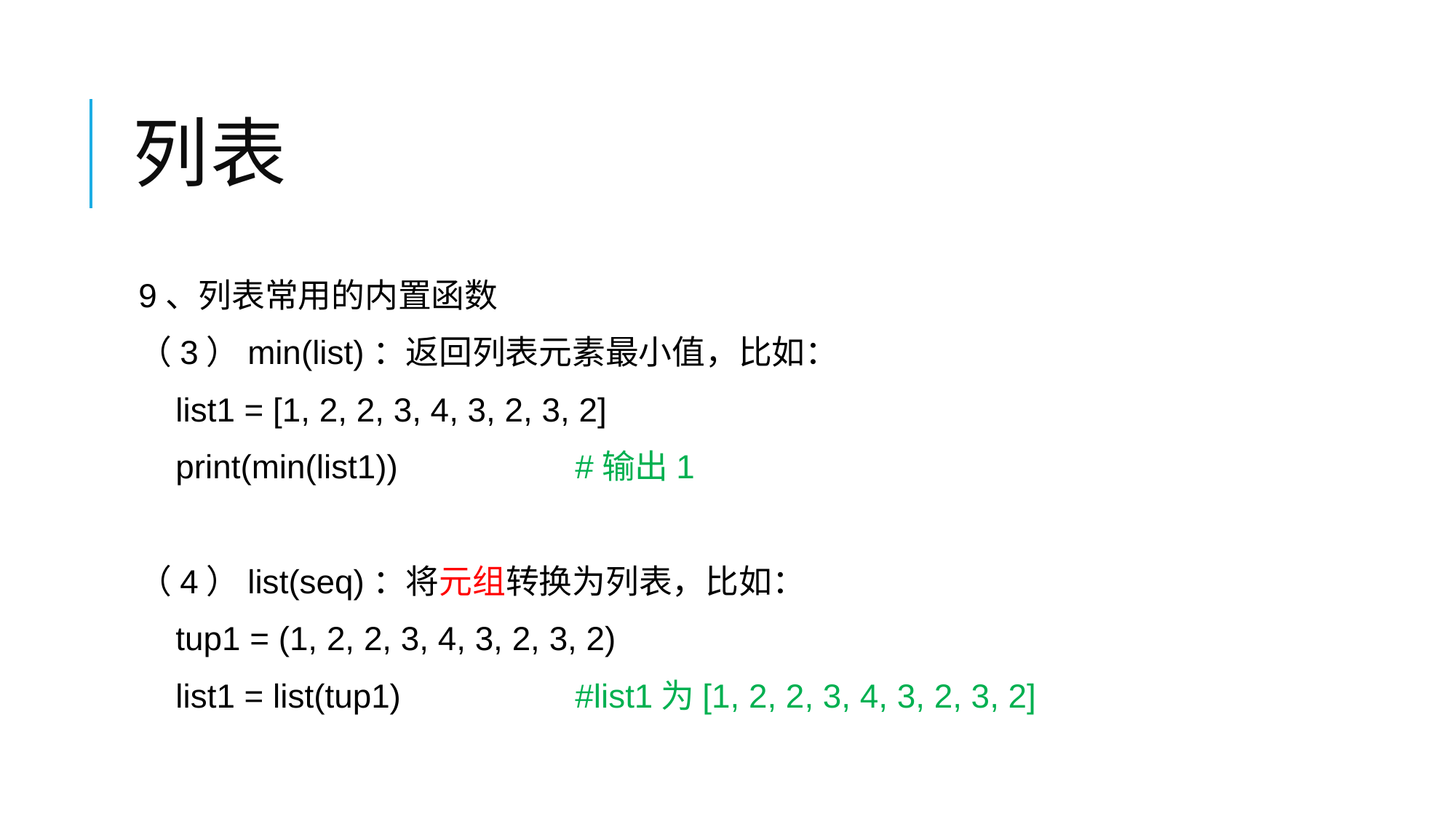

# 列表
9、列表常用的内置函数
（3）min(list)：返回列表元素最小值，比如：
    list1 = [1, 2, 2, 3, 4, 3, 2, 3, 2]
    print(min(list1))		#输出1

（4）list(seq)：将元组转换为列表，比如：
    tup1 = (1, 2, 2, 3, 4, 3, 2, 3, 2)
    list1 = list(tup1)		#list1为[1, 2, 2, 3, 4, 3, 2, 3, 2]